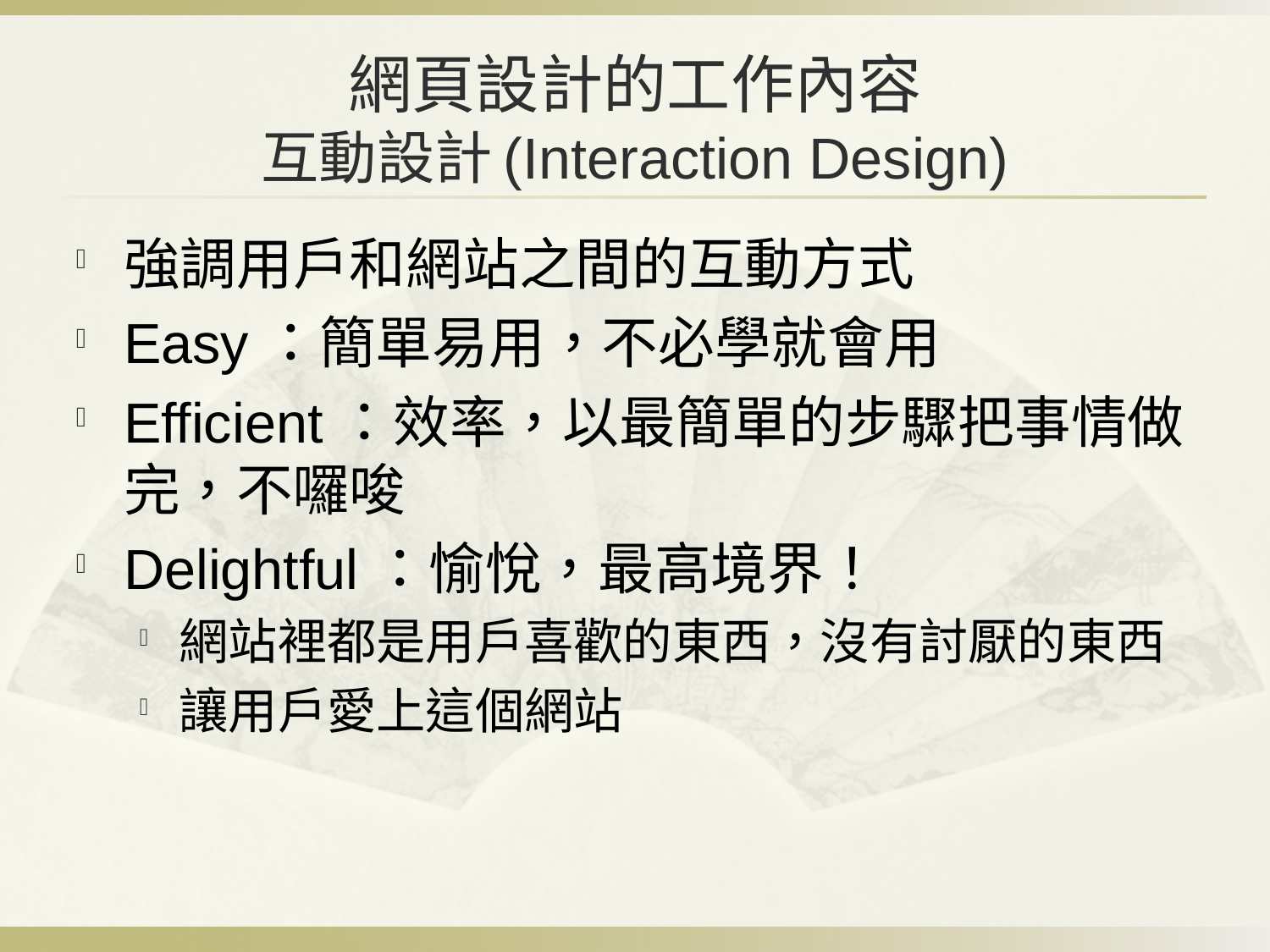

# 網頁設計的工作內容 互動設計(Interaction Design)
強調用戶和網站之間的互動方式
Easy：簡單易用，不必學就會用
Efficient：效率，以最簡單的步驟把事情做完，不囉唆
Delightful：愉悅，最高境界！
網站裡都是用戶喜歡的東西，沒有討厭的東西
讓用戶愛上這個網站